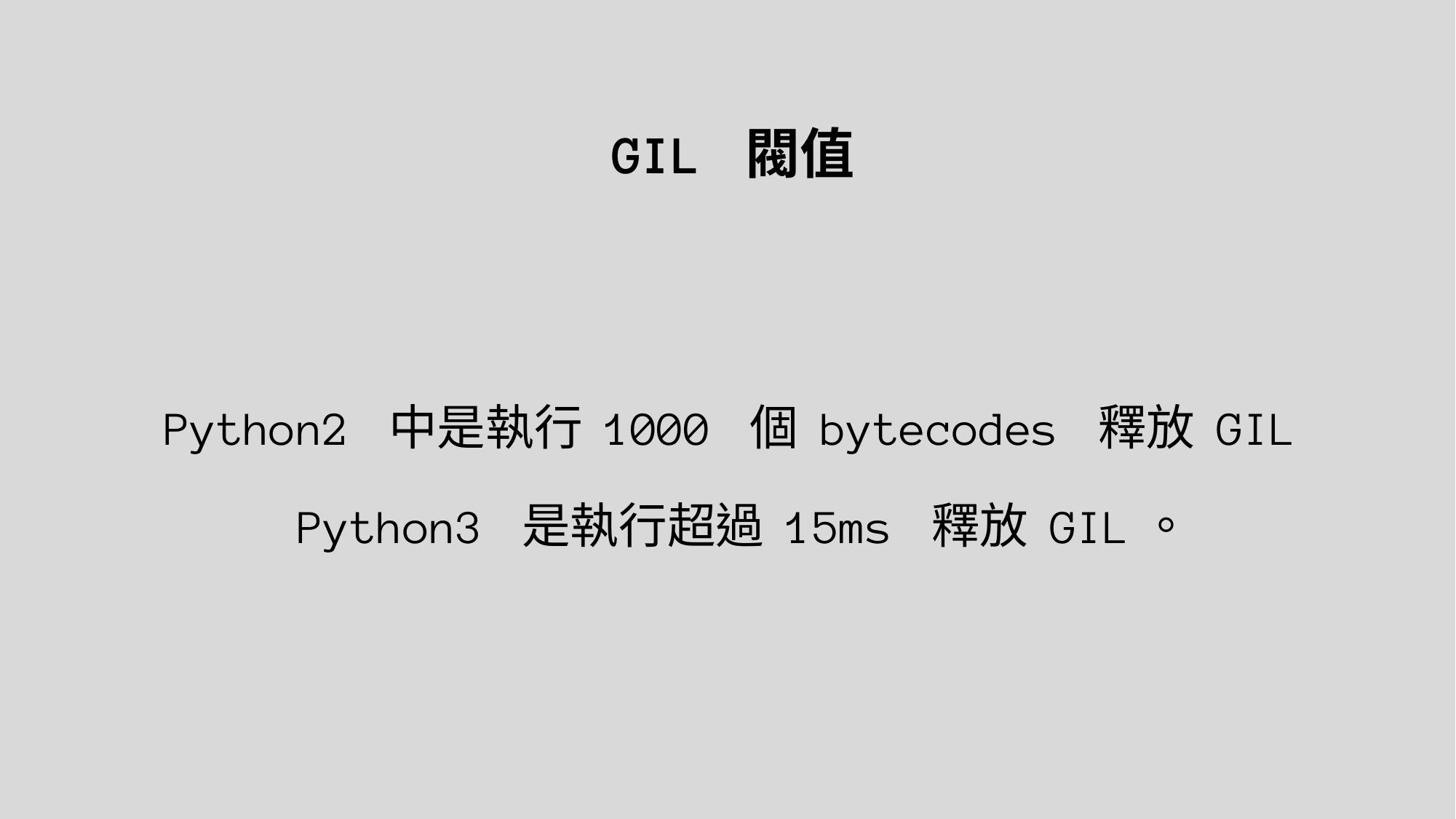

GIL 閥值
Python2 中是執行 1000 個 bytecodes 釋放 GIL
Python3 是執行超過 15ms 釋放 GIL。